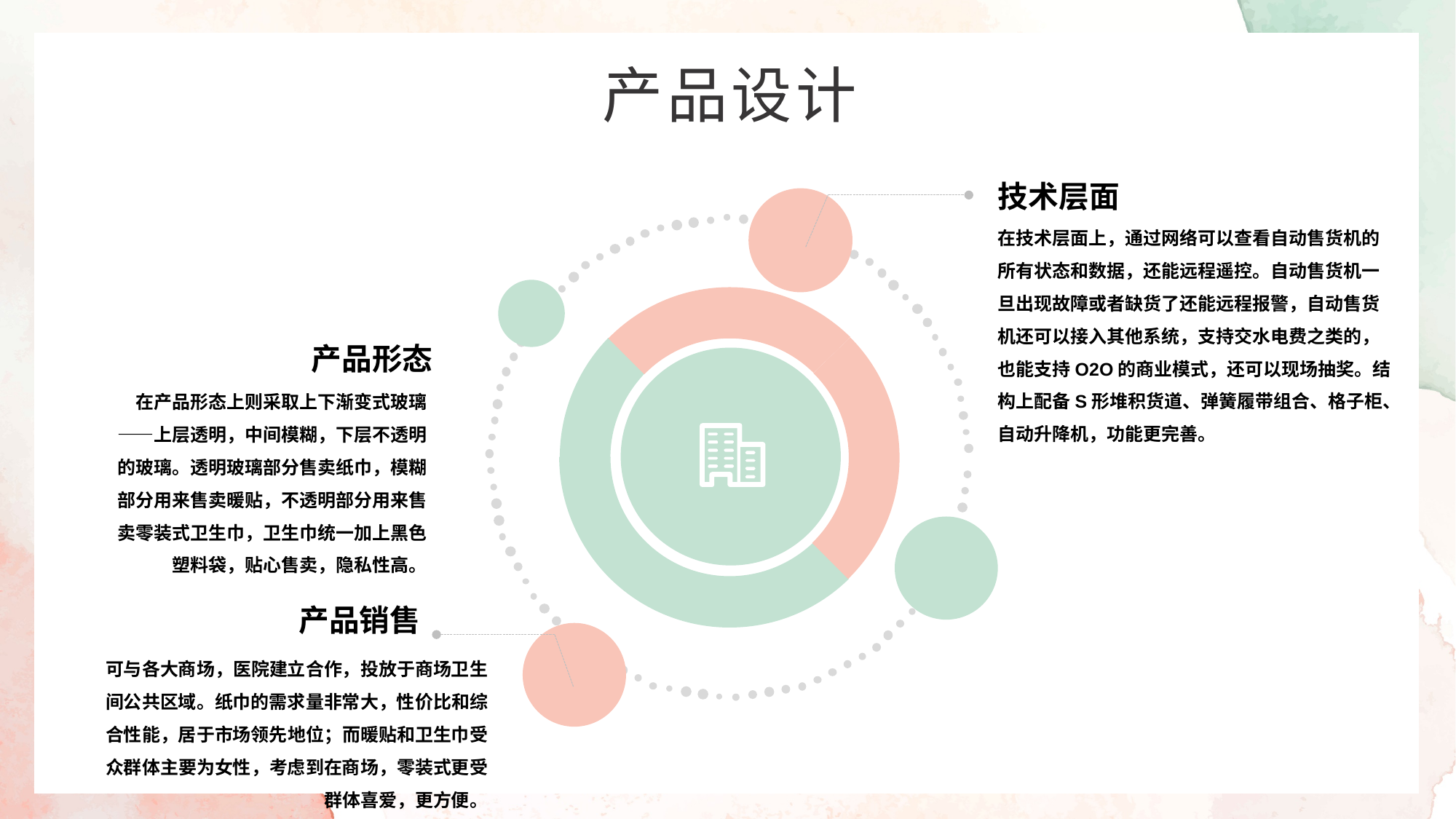

产品设计
技术层面

在技术层面上，通过网络可以查看自动售货机的所有状态和数据，还能远程遥控。自动售货机一旦出现故障或者缺货了还能远程报警，自动售货机还可以接入其他系统，支持交水电费之类的，也能支持O2O的商业模式，还可以现场抽奖。结构上配备S形堆积货道、弹簧履带组合、格子柜、自动升降机，功能更完善。
产品形态
在产品形态上则采取上下渐变式玻璃——上层透明，中间模糊，下层不透明的玻璃。透明玻璃部分售卖纸巾，模糊部分用来售卖暖贴，不透明部分用来售卖零装式卫生巾，卫生巾统一加上黑色塑料袋，贴心售卖，隐私性高。
产品销售
可与各大商场，医院建立合作，投放于商场卫生间公共区域。纸巾的需求量非常大，性价比和综合性能，居于市场领先地位；而暖贴和卫生巾受众群体主要为女性，考虑到在商场，零装式更受群体喜爱，更方便。